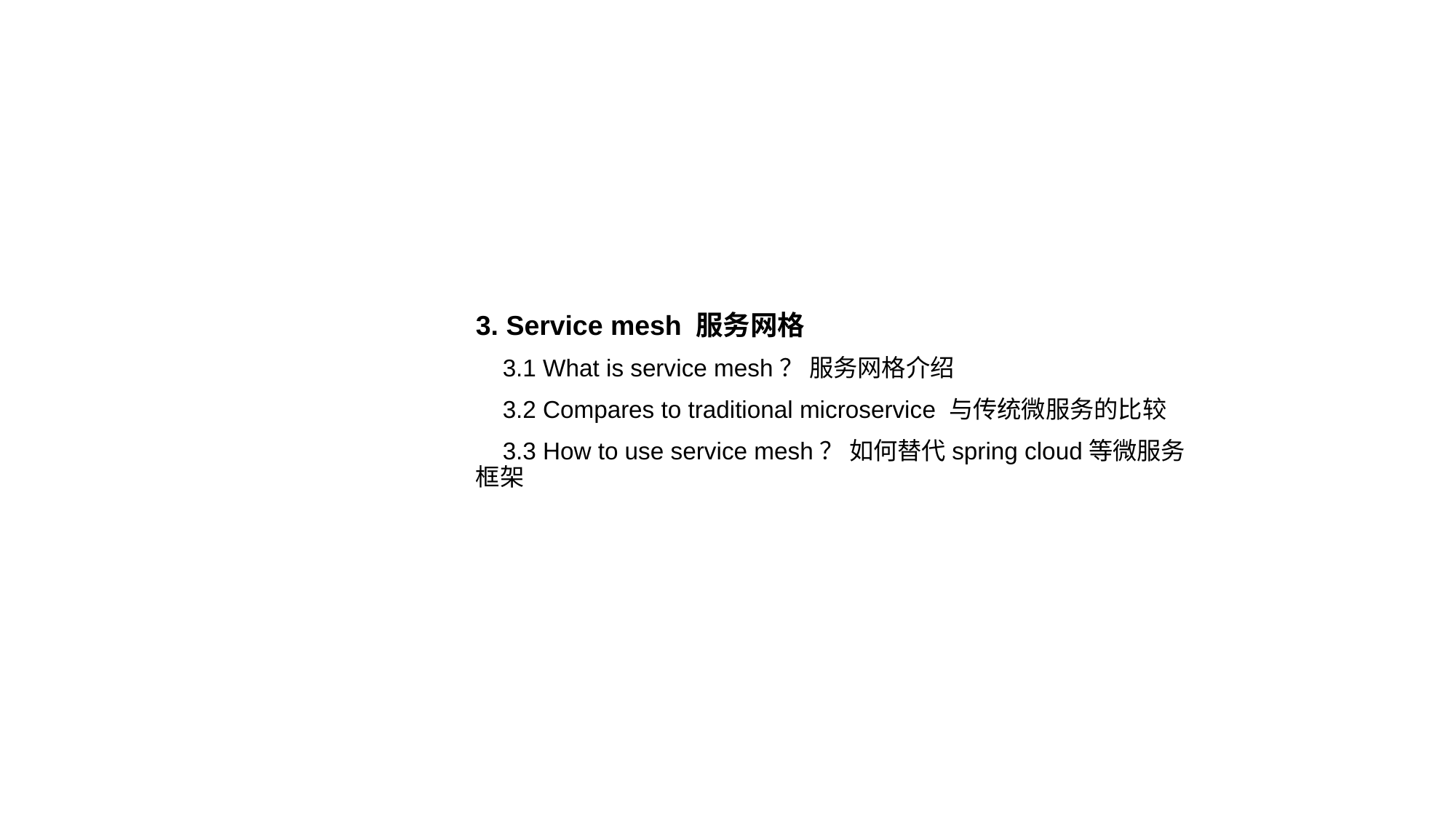

3. Service mesh 服务网格
    3.1 What is service mesh？ 服务网格介绍
    3.2 Compares to traditional microservice 与传统微服务的比较
    3.3 How to use service mesh？ 如何替代spring cloud等微服务框架